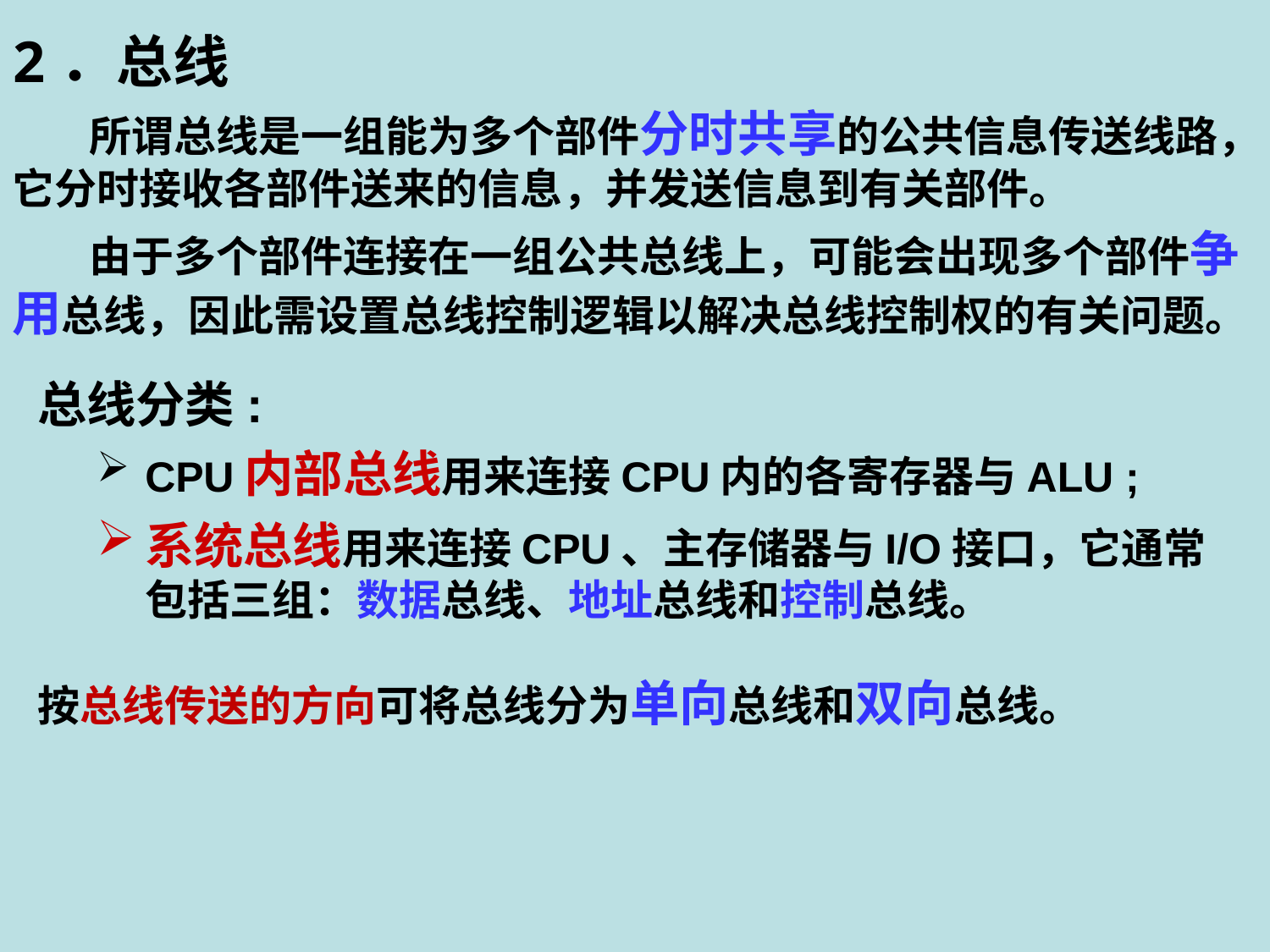

2．总线
       所谓总线是一组能为多个部件分时共享的公共信息传送线路，它分时接收各部件送来的信息，并发送信息到有关部件。
       由于多个部件连接在一组公共总线上，可能会出现多个部件争用总线，因此需设置总线控制逻辑以解决总线控制权的有关问题。
总线分类:
CPU内部总线用来连接CPU内的各寄存器与ALU ;
系统总线用来连接CPU、主存储器与I/O接口，它通常包括三组：数据总线、地址总线和控制总线。
按总线传送的方向可将总线分为单向总线和双向总线。